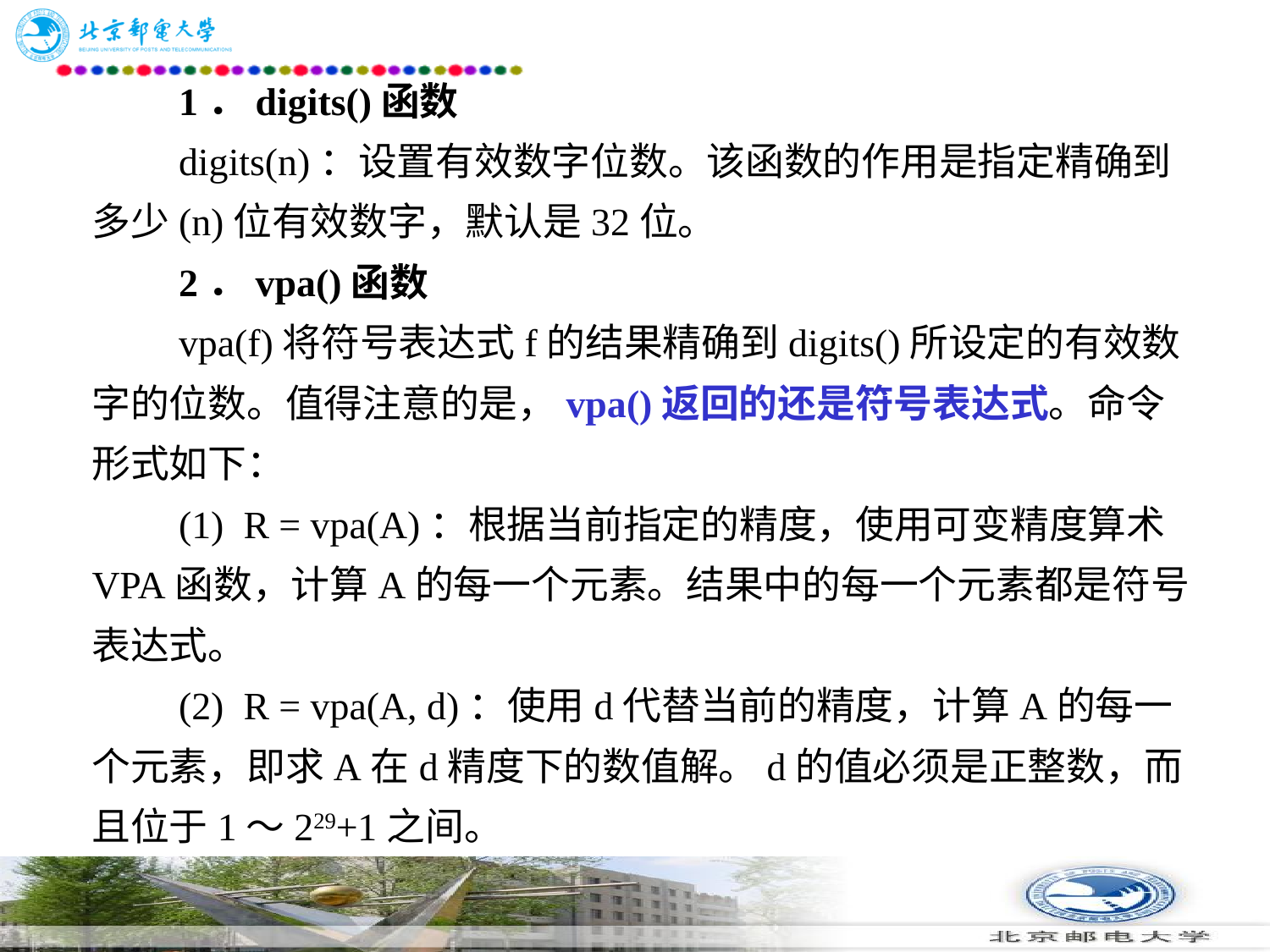

# 1．digits()函数 　　digits(n)：设置有效数字位数。该函数的作用是指定精确到多少(n)位有效数字，默认是32位。 　　2．vpa()函数 　　vpa(f)将符号表达式f的结果精确到digits()所设定的有效数字的位数。值得注意的是，vpa()返回的还是符号表达式。命令形式如下： 　　(1)  R = vpa(A)：根据当前指定的精度，使用可变精度算术VPA函数，计算A的每一个元素。结果中的每一个元素都是符号表达式。 　　(2)  R = vpa(A, d)：使用d代替当前的精度，计算A的每一个元素，即求A在d精度下的数值解。d的值必须是正整数，而且位于1～229+1之间。